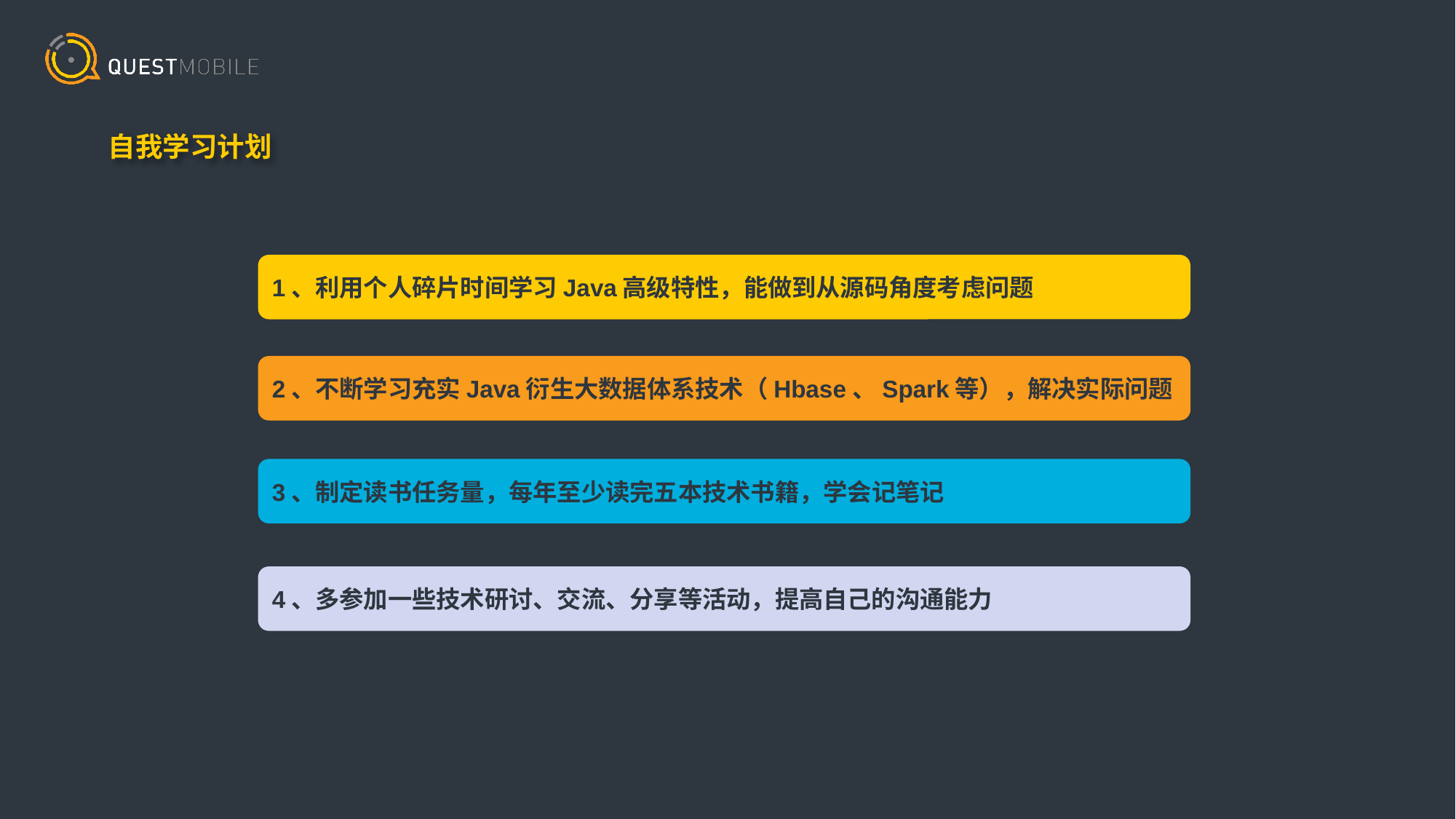

自我学习计划
1、利用个人碎片时间学习Java高级特性，能做到从源码角度考虑问题
2、不断学习充实Java衍生大数据体系技术（Hbase、Spark等），解决实际问题
3、制定读书任务量，每年至少读完五本技术书籍，学会记笔记
4、多参加一些技术研讨、交流、分享等活动，提高自己的沟通能力